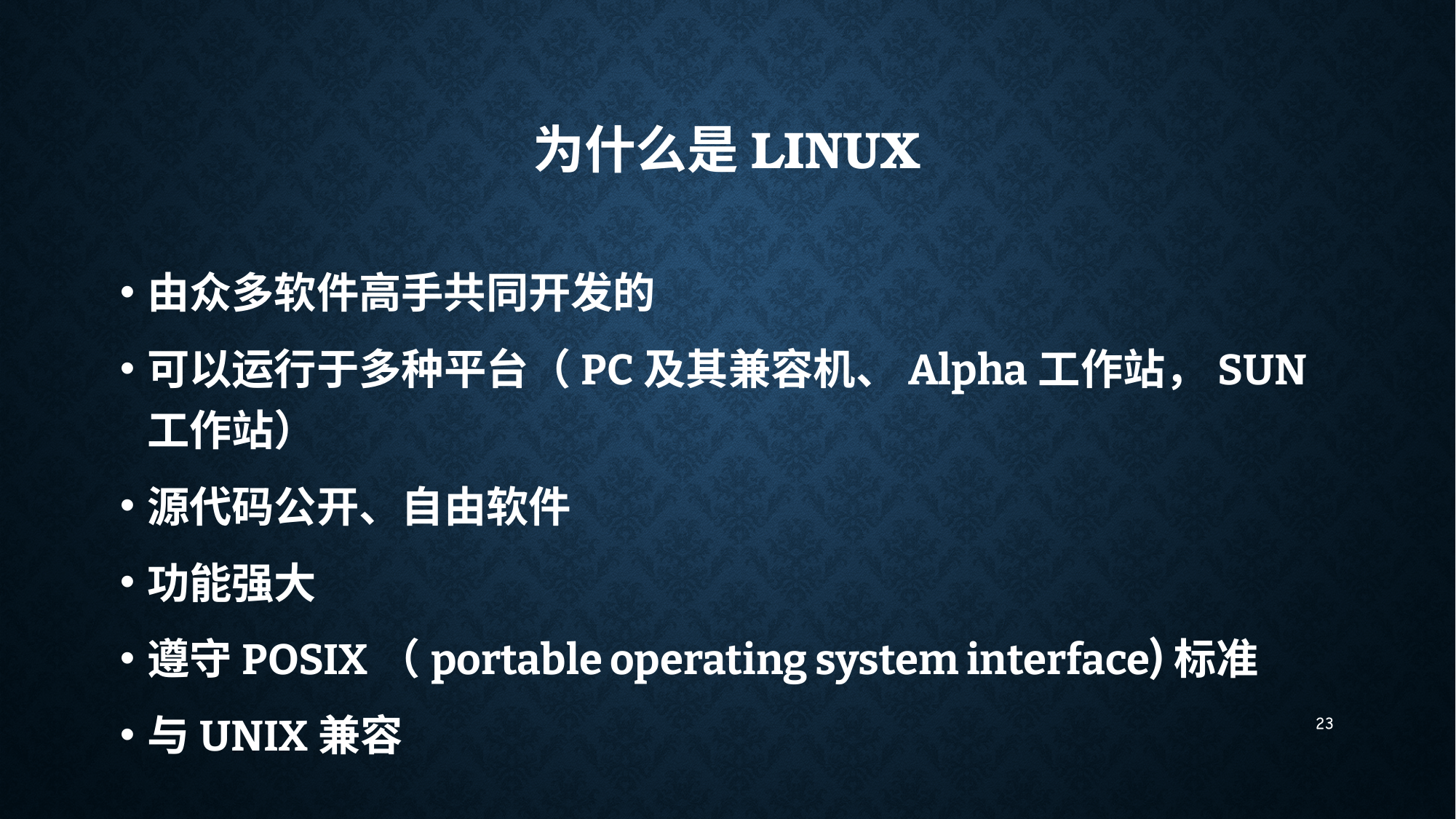

# 为什么是LINUX
由众多软件高手共同开发的
可以运行于多种平台（PC及其兼容机、Alpha工作站，SUN工作站）
源代码公开、自由软件
功能强大
遵守POSIX（portable operating system interface)标准
与UNIX兼容
23